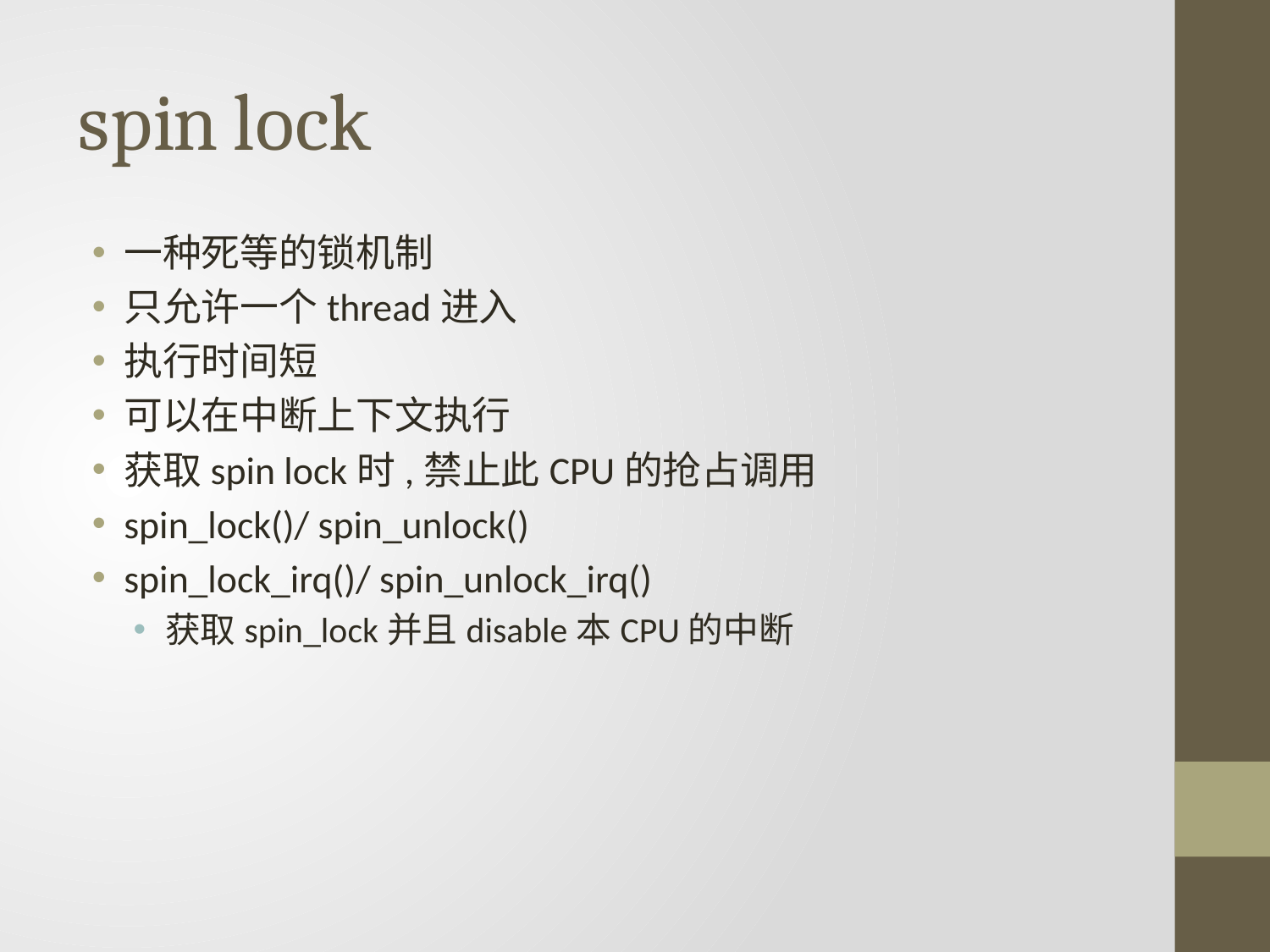

# spin lock
一种死等的锁机制
只允许一个thread进入
执行时间短
可以在中断上下文执行
获取spin lock时,禁止此CPU的抢占调用
spin_lock()/ spin_unlock()
spin_lock_irq()/ spin_unlock_irq()
获取spin_lock并且disable本CPU的中断